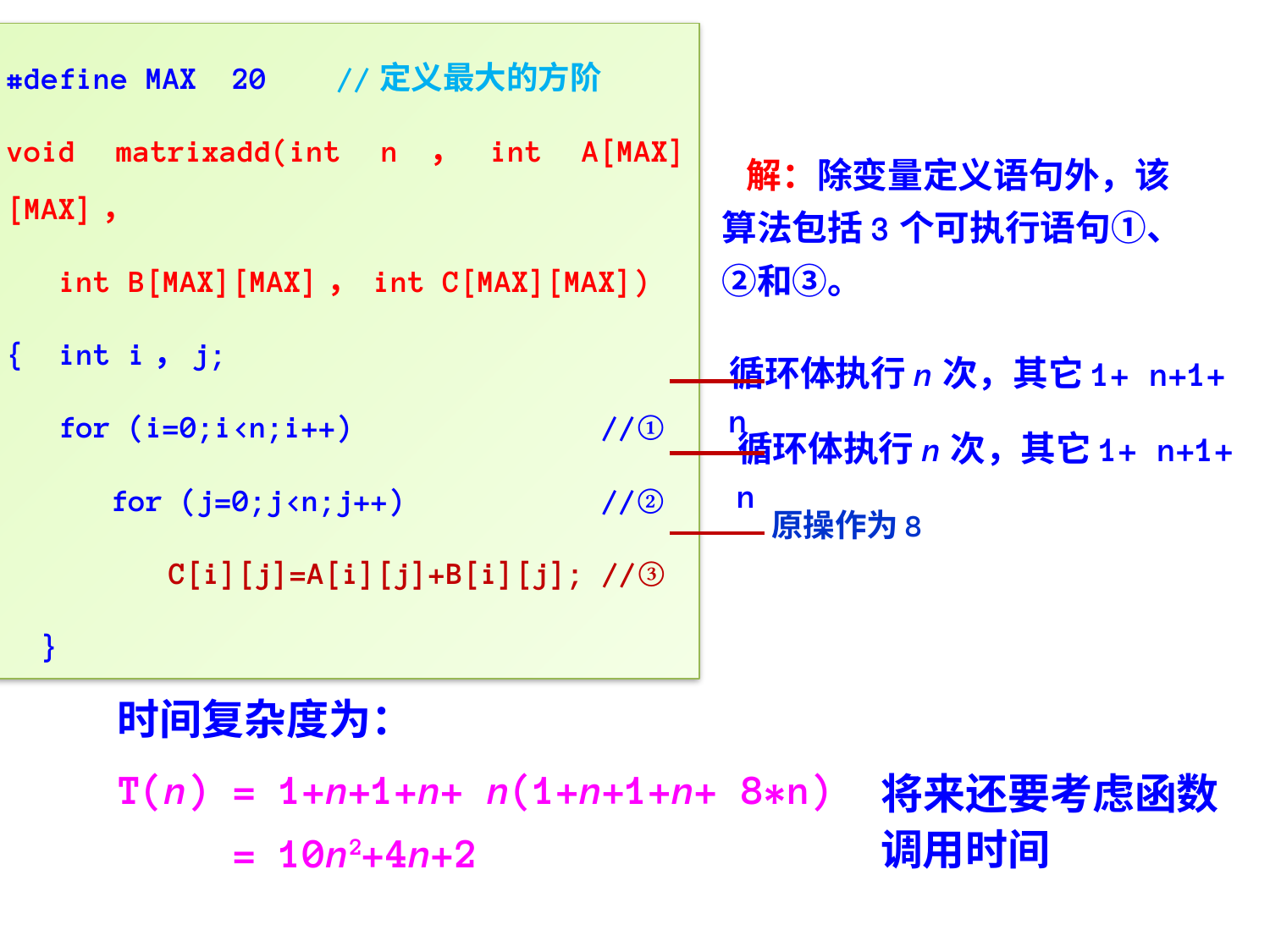

#define MAX  20    //定义最大的方阶
void matrixadd(int n，int A[MAX][MAX]，
   int B[MAX][MAX]， int C[MAX][MAX])
{  int i，j;
   for (i=0;i<n;i++)		     //①
      for (j=0;j<n;j++)	     //②
	  C[i][j]=A[i][j]+B[i][j]; //③
  }
  解：除变量定义语句外，该算法包括3个可执行语句①、②和③。
循环体执行n次，其它1+ n+1+ n
循环体执行n次，其它1+ n+1+ n

原操作为8
时间复杂度为：
将来还要考虑函数调用时间
T(n) = 1+n+1+n+ n(1+n+1+n+ 8*n)
     = 10n2+4n+2